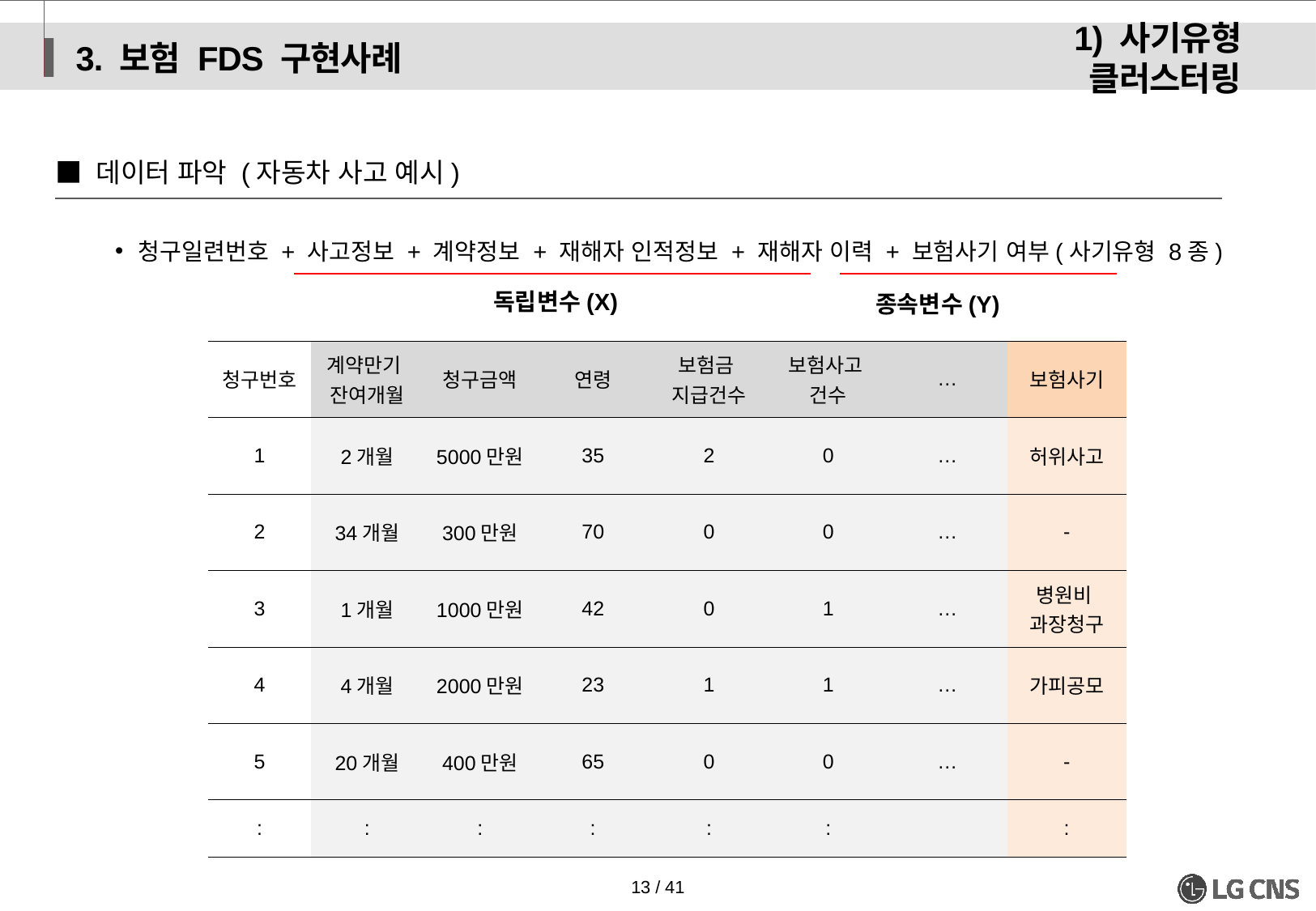

3. 보험 FDS 구현사례
1) 사기유형 클러스터링
■ 데이터 파악 (자동차 사고 예시)
청구일련번호 + 사고정보 + 계약정보 + 재해자 인적정보 + 재해자 이력 + 보험사기 여부(사기유형 8종)
독립변수(X)
종속변수(Y)
| 청구번호 | 계약만기 잔여개월 | 청구금액 | 연령 | 보험금 지급건수 | 보험사고 건수 | … | 보험사기 |
| --- | --- | --- | --- | --- | --- | --- | --- |
| 1 | 2개월 | 5000만원 | 35 | 2 | 0 | … | 허위사고 |
| 2 | 34개월 | 300만원 | 70 | 0 | 0 | … | - |
| 3 | 1개월 | 1000만원 | 42 | 0 | 1 | … | 병원비 과장청구 |
| 4 | 4개월 | 2000만원 | 23 | 1 | 1 | … | 가피공모 |
| 5 | 20개월 | 400만원 | 65 | 0 | 0 | … | - |
| : | : | : | : | : | : |  | : |